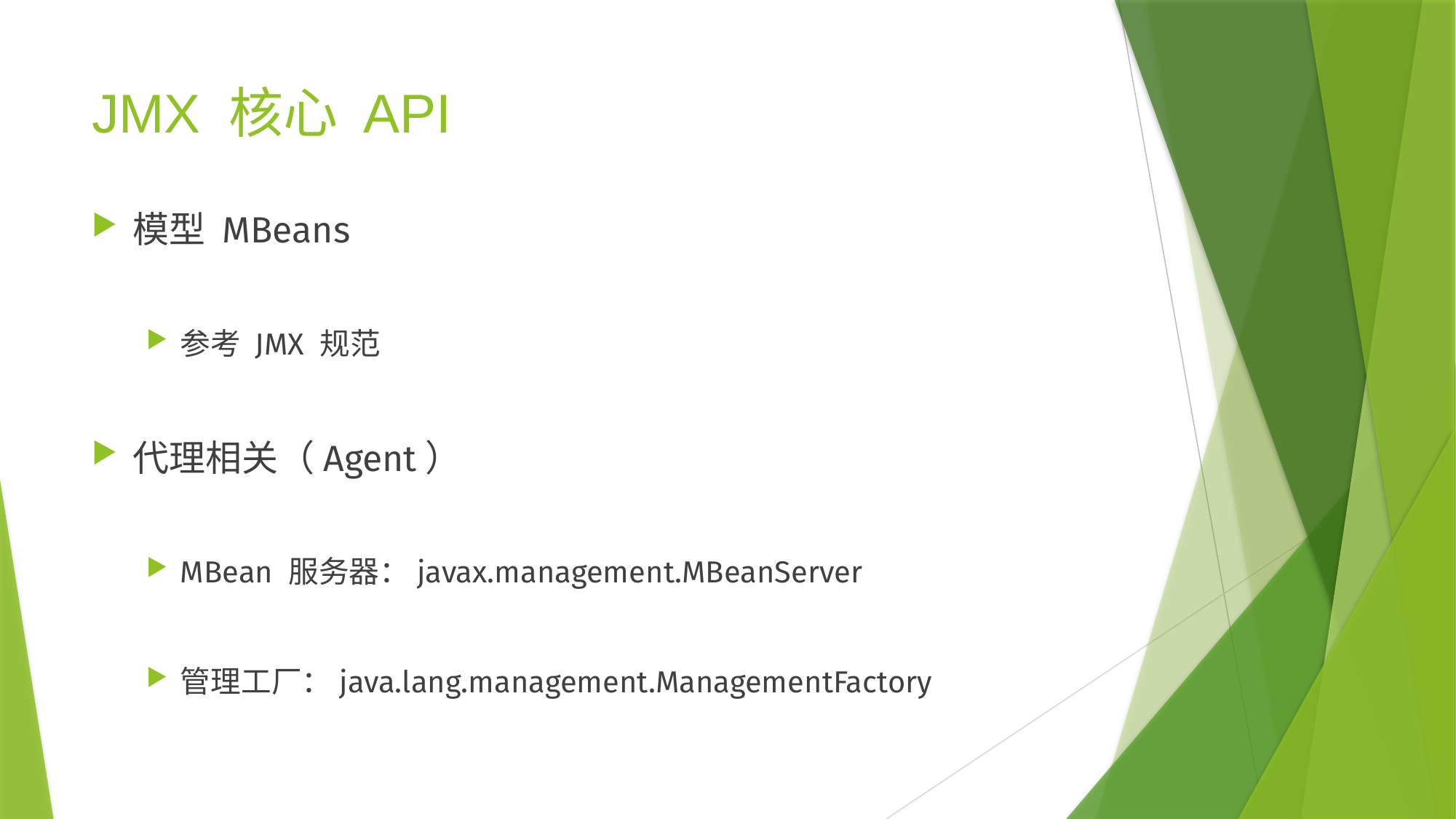

# JMX 核心 API
模型 MBeans

参考 JMX 规范

代理相关（Agent）

MBean 服务器：javax.management.MBeanServer

管理工厂：java.lang.management.ManagementFactory